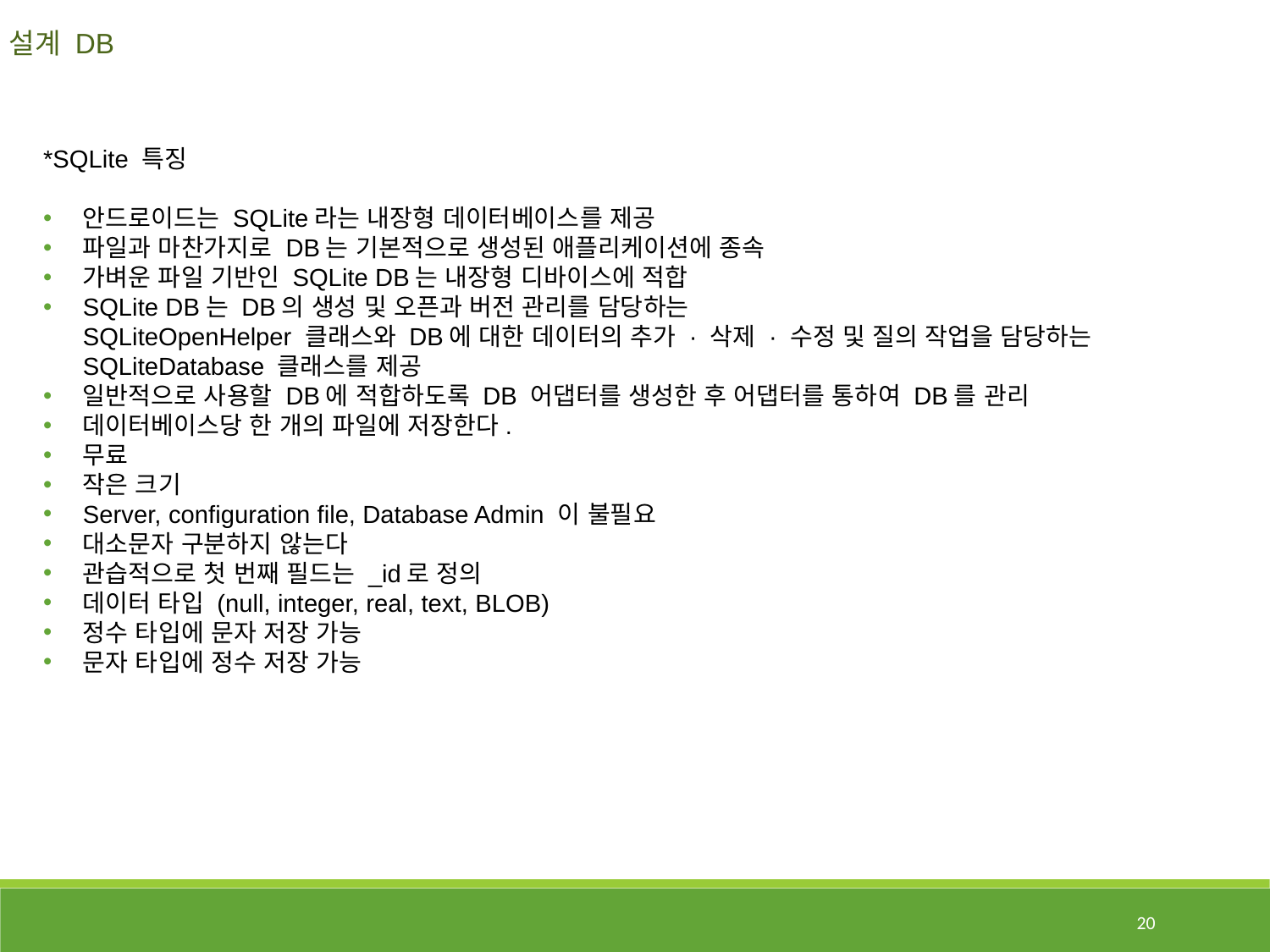

설계 DB
*SQLite 특징

안드로이드는 SQLite라는 내장형 데이터베이스를 제공
파일과 마찬가지로 DB는 기본적으로 생성된 애플리케이션에 종속
가벼운 파일 기반인 SQLite DB는 내장형 디바이스에 적합
SQLite DB는 DB의 생성 및 오픈과 버전 관리를 담당하는
SQLiteOpenHelper 클래스와 DB에 대한 데이터의 추가 · 삭제 · 수정 및 질의 작업을 담당하는
SQLiteDatabase 클래스를 제공
일반적으로 사용할 DB에 적합하도록 DB 어댑터를 생성한 후 어댑터를 통하여 DB를 관리
데이터베이스당 한 개의 파일에 저장한다.
무료
작은 크기
Server, configuration file, Database Admin 이 불필요
대소문자 구분하지 않는다
관습적으로 첫 번째 필드는 _id로 정의
데이터 타입 (null, integer, real, text, BLOB)
정수 타입에 문자 저장 가능
문자 타입에 정수 저장 가능
20